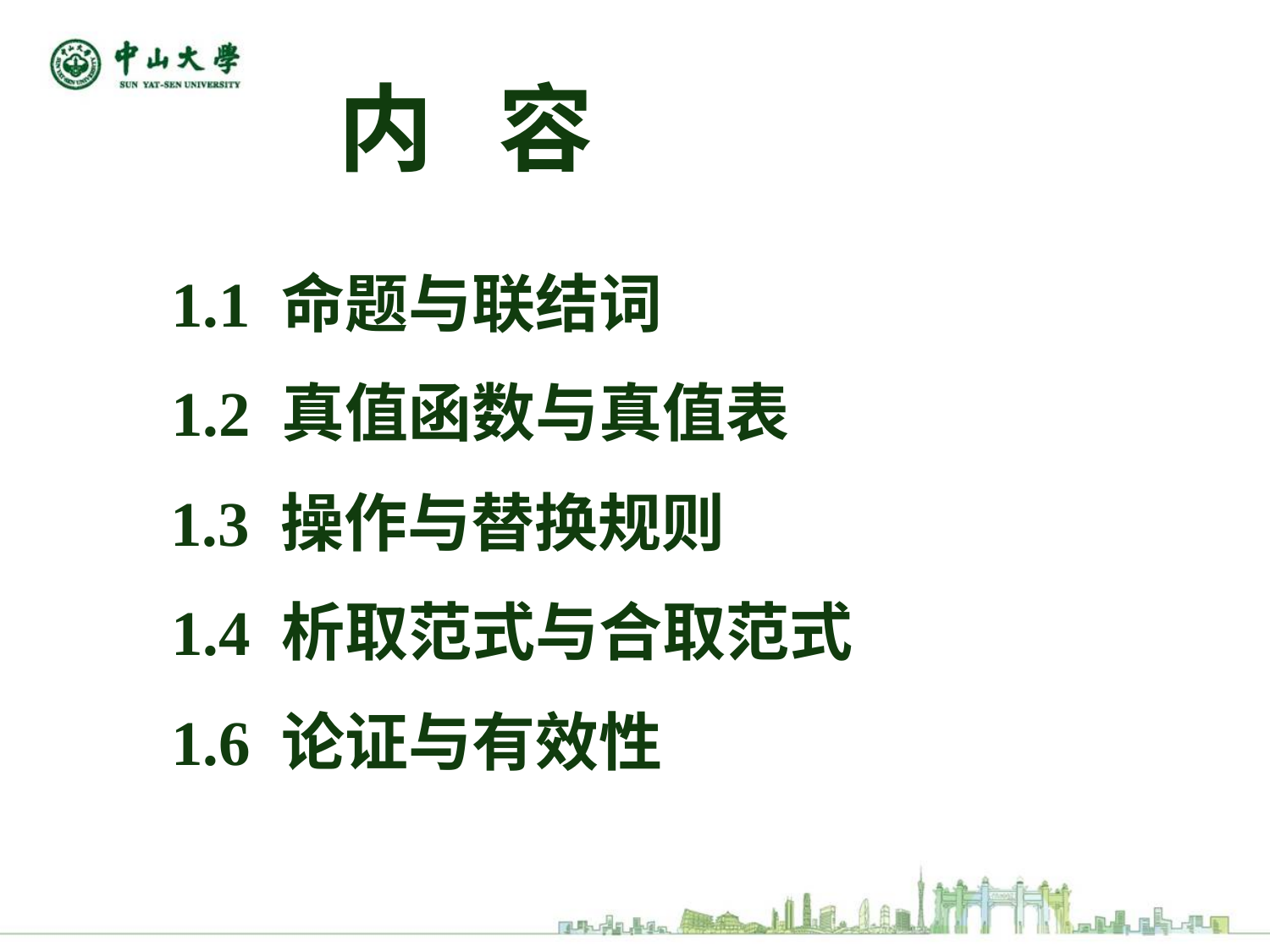

# 内   容
1.1 命题与联结词
1.2 真值函数与真值表
1.3 操作与替换规则
1.4 析取范式与合取范式
1.6 论证与有效性